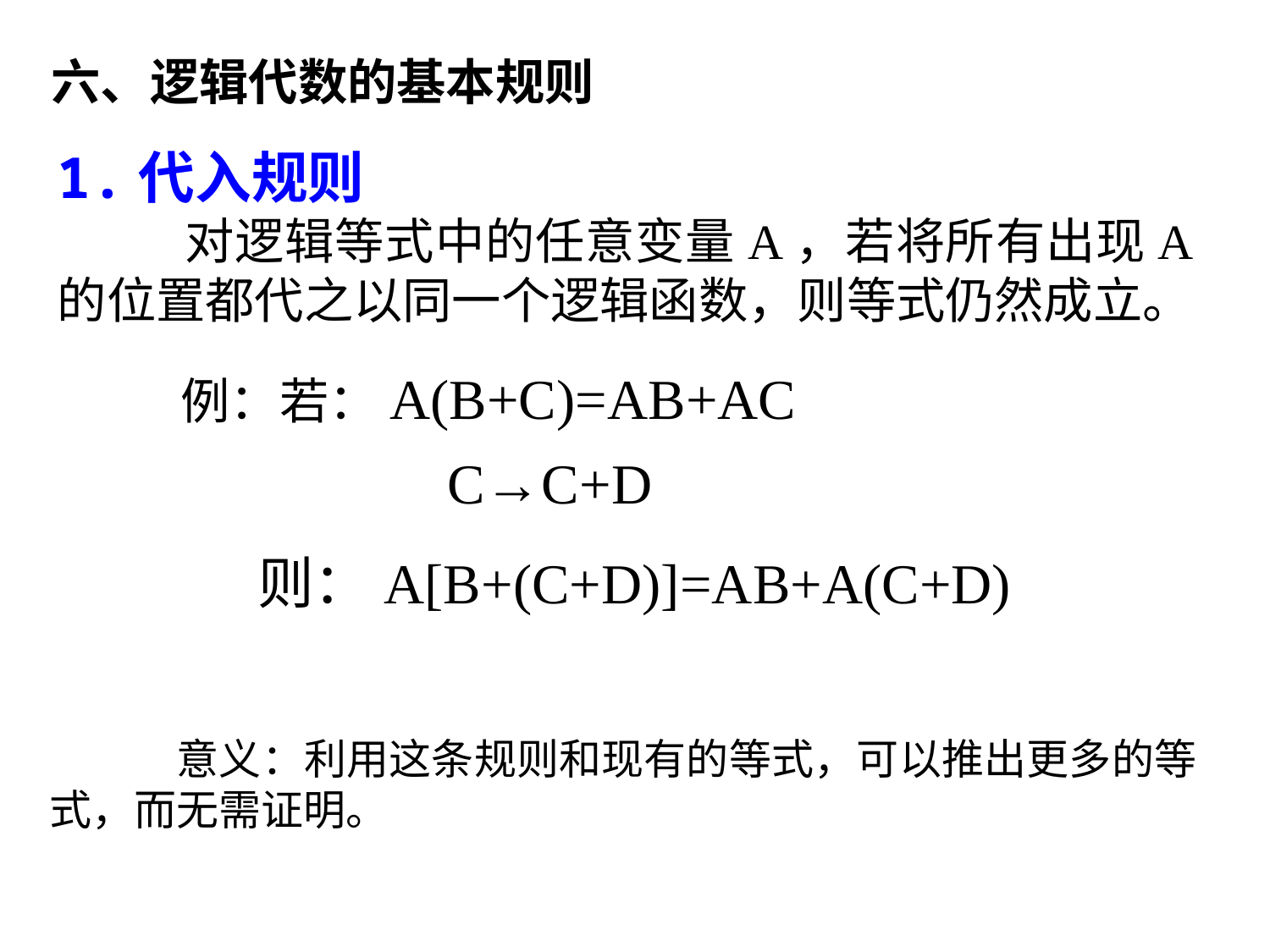

六、逻辑代数的基本规则
1.代入规则
	对逻辑等式中的任意变量A，若将所有出现A的位置都代之以同一个逻辑函数，则等式仍然成立。

	例：若：A(B+C)=AB+AC
C→C+D
则：A[B+(C+D)]=AB+A(C+D)
	意义：利用这条规则和现有的等式，可以推出更多的等式，而无需证明。